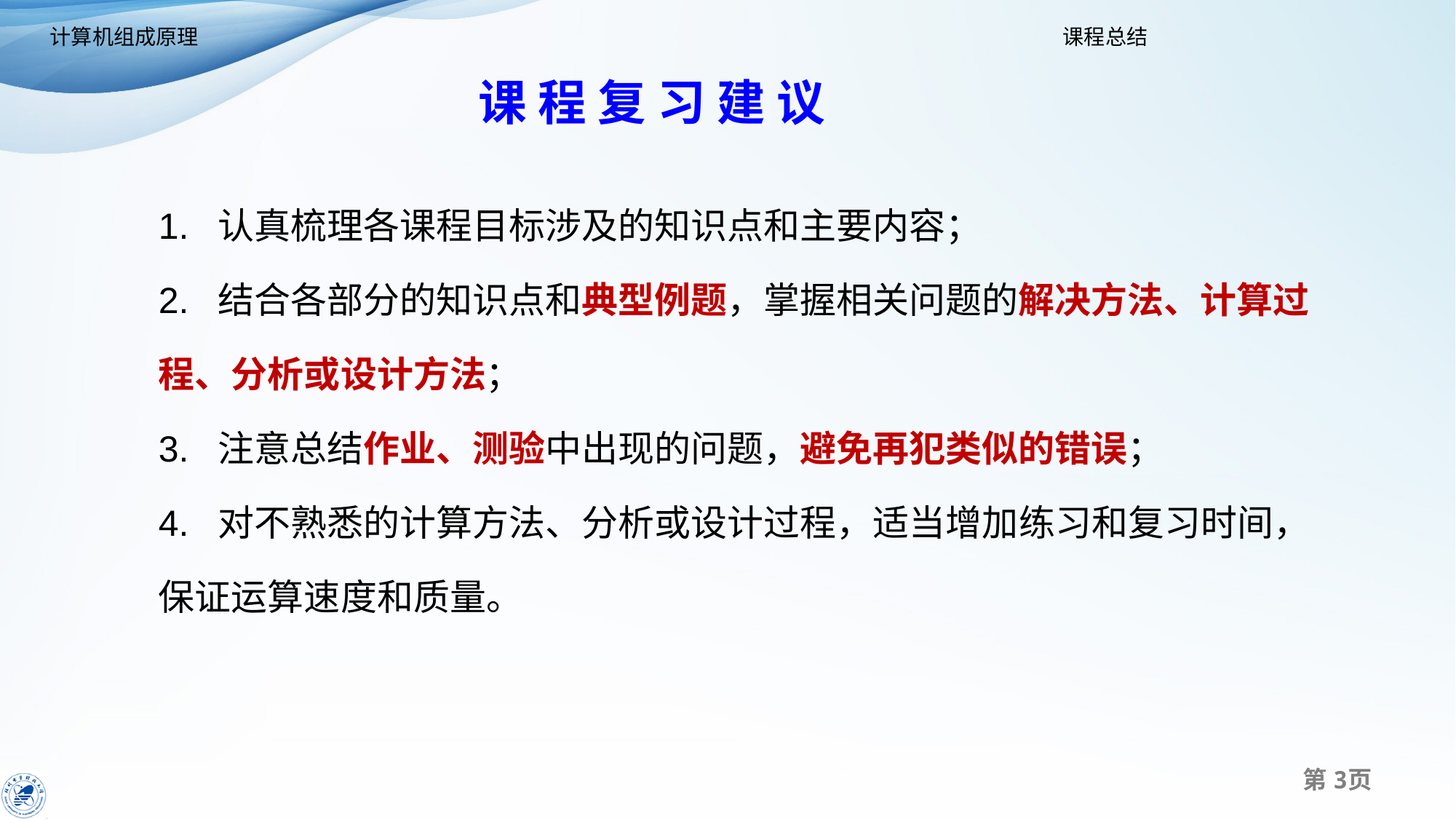

课 程 复 习 建 议
1.  认真梳理各课程目标涉及的知识点和主要内容；
2.  结合各部分的知识点和典型例题，掌握相关问题的解决方法、计算过程、分析或设计方法；
3.  注意总结作业、测验中出现的问题，避免再犯类似的错误；
4.  对不熟悉的计算方法、分析或设计过程，适当增加练习和复习时间，保证运算速度和质量。